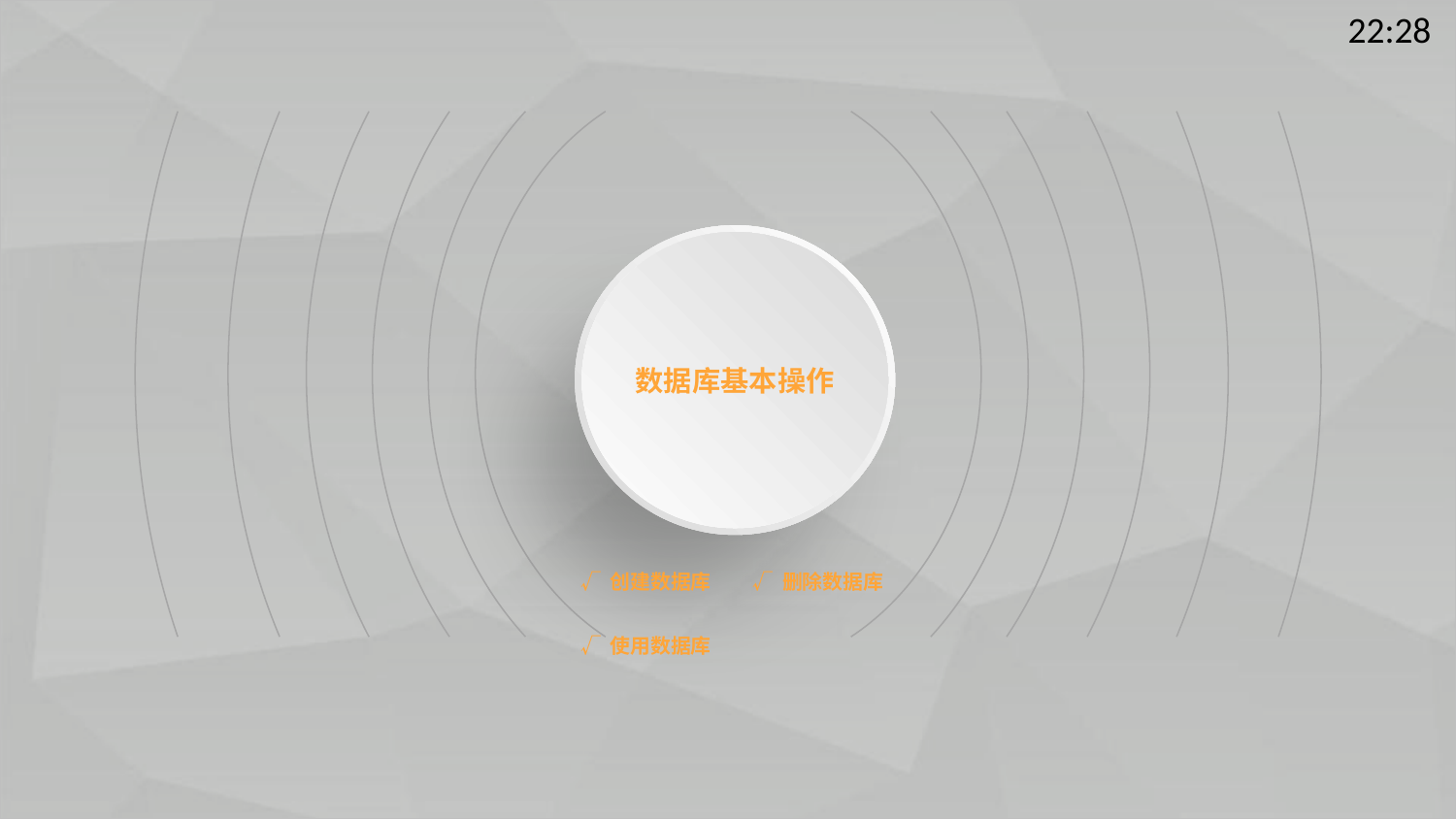

数据库基本操作
√ 创建数据库
√ 删除数据库
√ 使用数据库